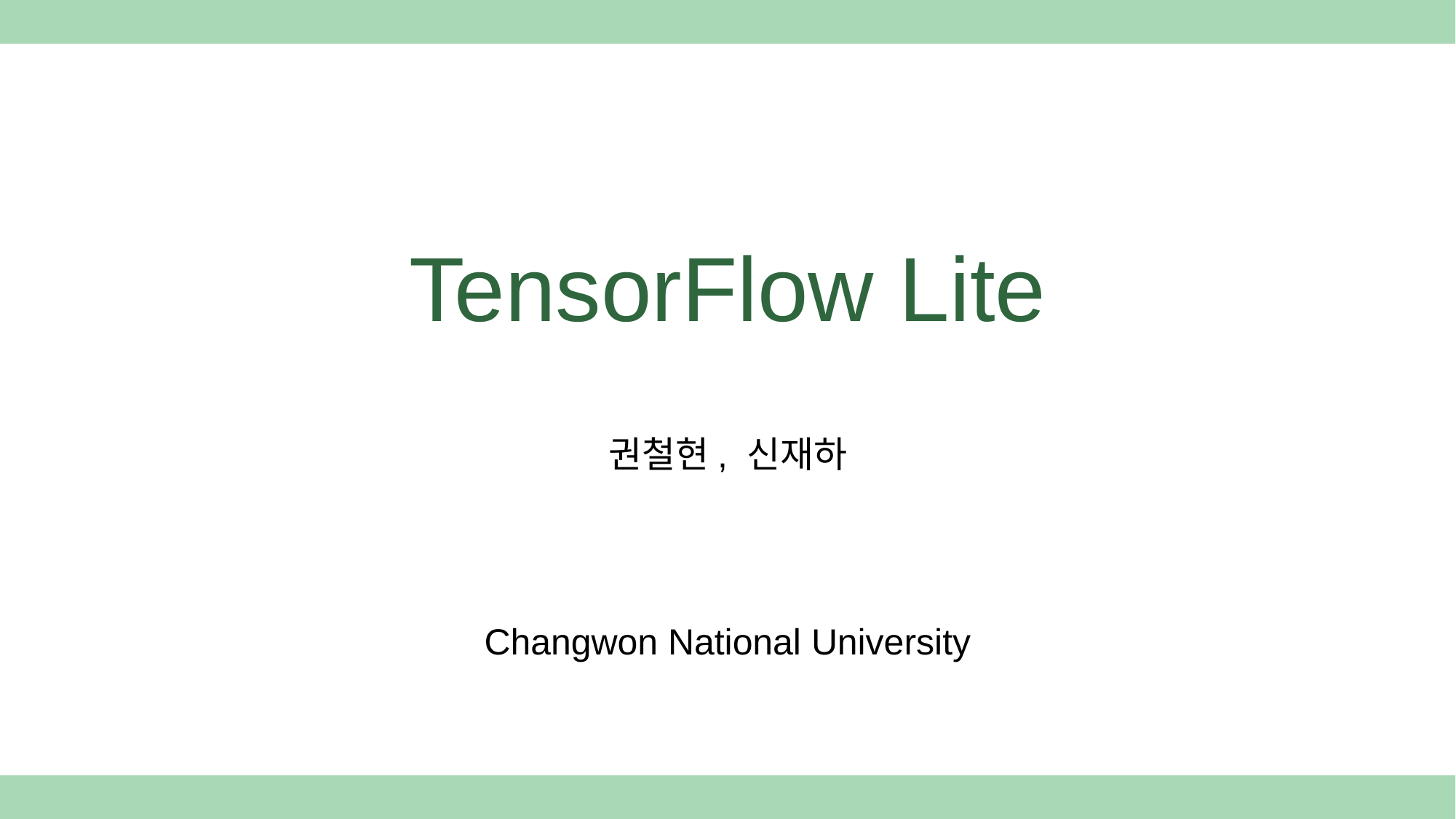

# TensorFlow Lite
권철현, 신재하
Changwon National University